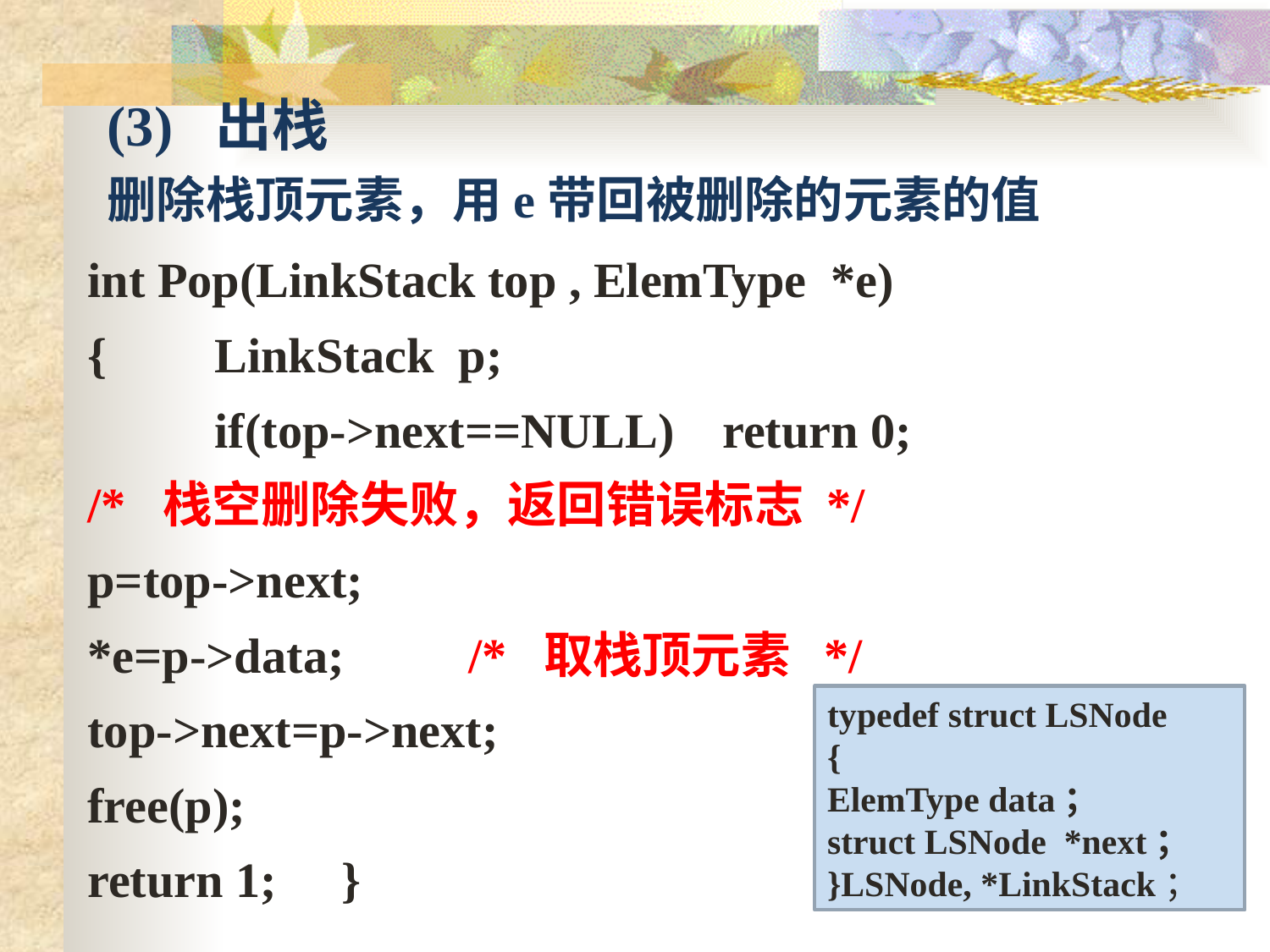

(3)  出栈
删除栈顶元素，用e带回被删除的元素的值
# int Pop(LinkStack top , ElemType  *e)
{	LinkStack  p;
	if(top->next==NULL)	return 0;
/*  栈空删除失败，返回错误标志 */
p=top->next;
*e=p->data;	/*  取栈顶元素  */
top->next=p->next;
free(p);
return 1;	}
typedef struct LSNode
{
ElemType data；
struct LSNode  *next；
}LSNode, *LinkStack；